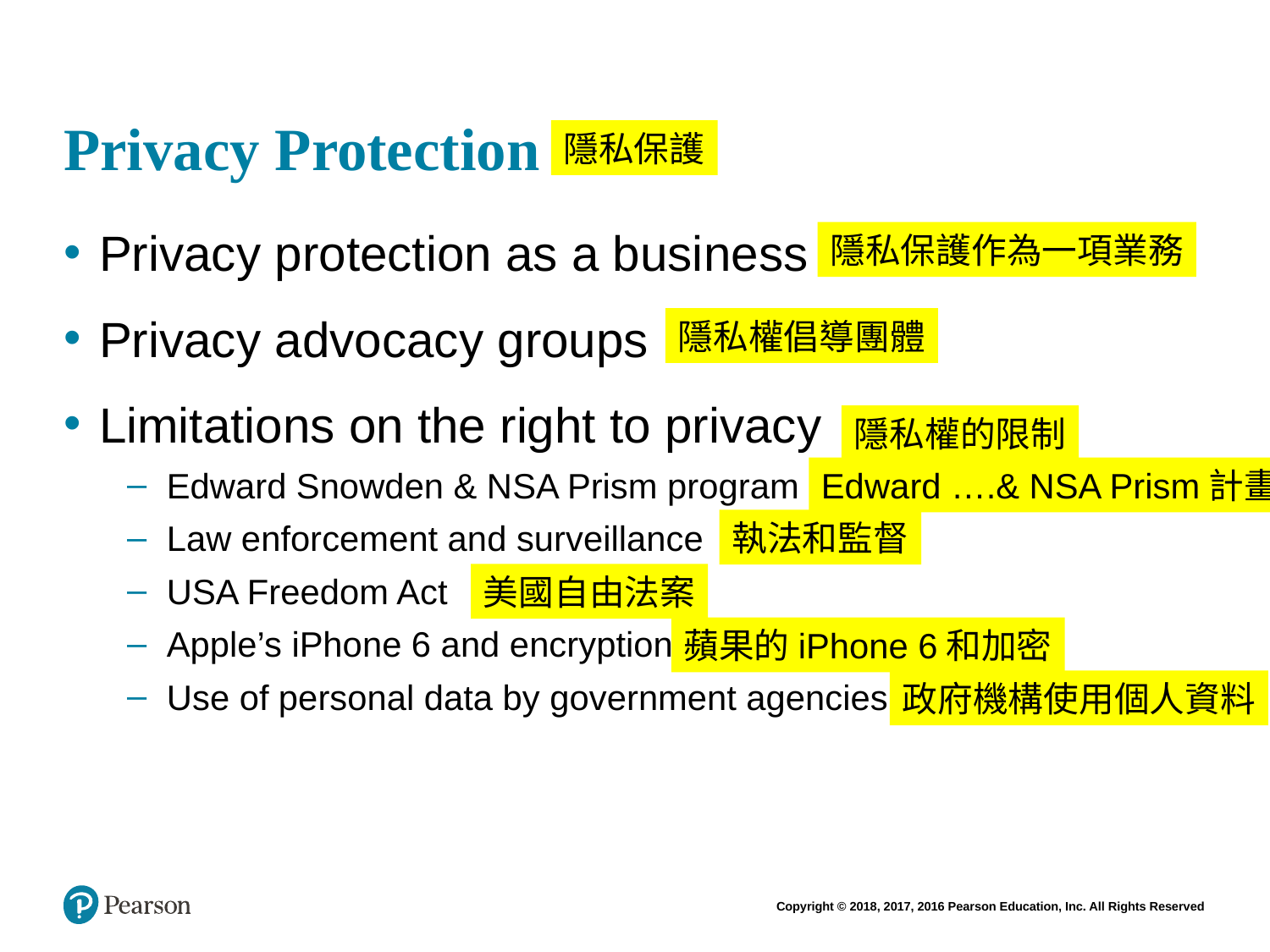

# Privacy Protection
隱私保護
Privacy protection as a business
Privacy advocacy groups
Limitations on the right to privacy
Edward Snowden & NSA Prism program
Law enforcement and surveillance
USA Freedom Act
Apple’s iPhone 6 and encryption
Use of personal data by government agencies
隱私保護作為一項業務
隱私權倡導團體
隱私權的限制
Edward ….& NSA Prism計畫
執法和監督
美國自由法案
蘋果的iPhone 6和加密
政府機構使用個人資料